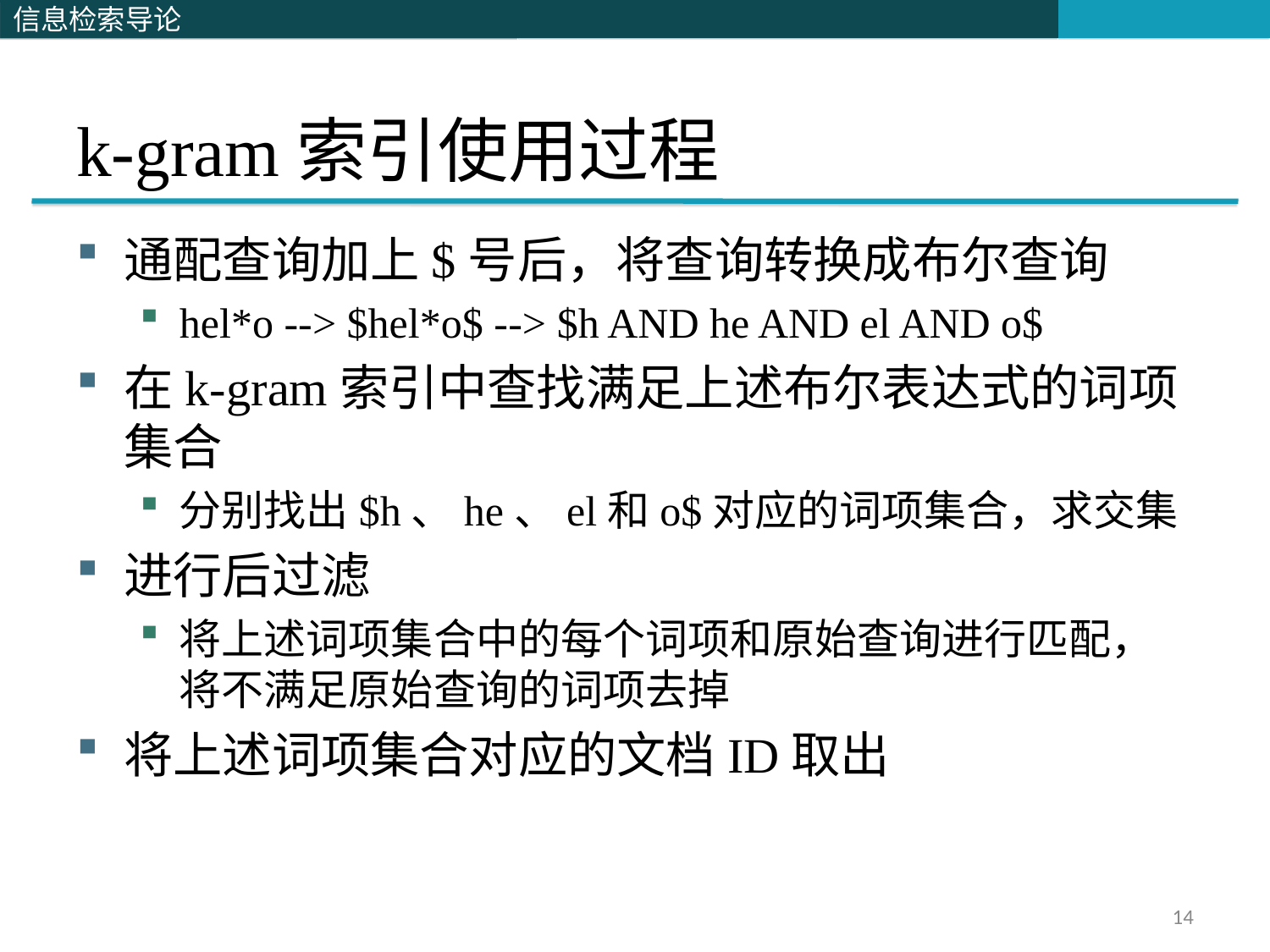

# k-gram索引使用过程
通配查询加上$号后，将查询转换成布尔查询
hel*o --> $hel*o$ --> $h AND he AND el AND o$
在k-gram索引中查找满足上述布尔表达式的词项集合
分别找出$h、he、el和o$对应的词项集合，求交集
进行后过滤
将上述词项集合中的每个词项和原始查询进行匹配，将不满足原始查询的词项去掉
将上述词项集合对应的文档ID取出
14